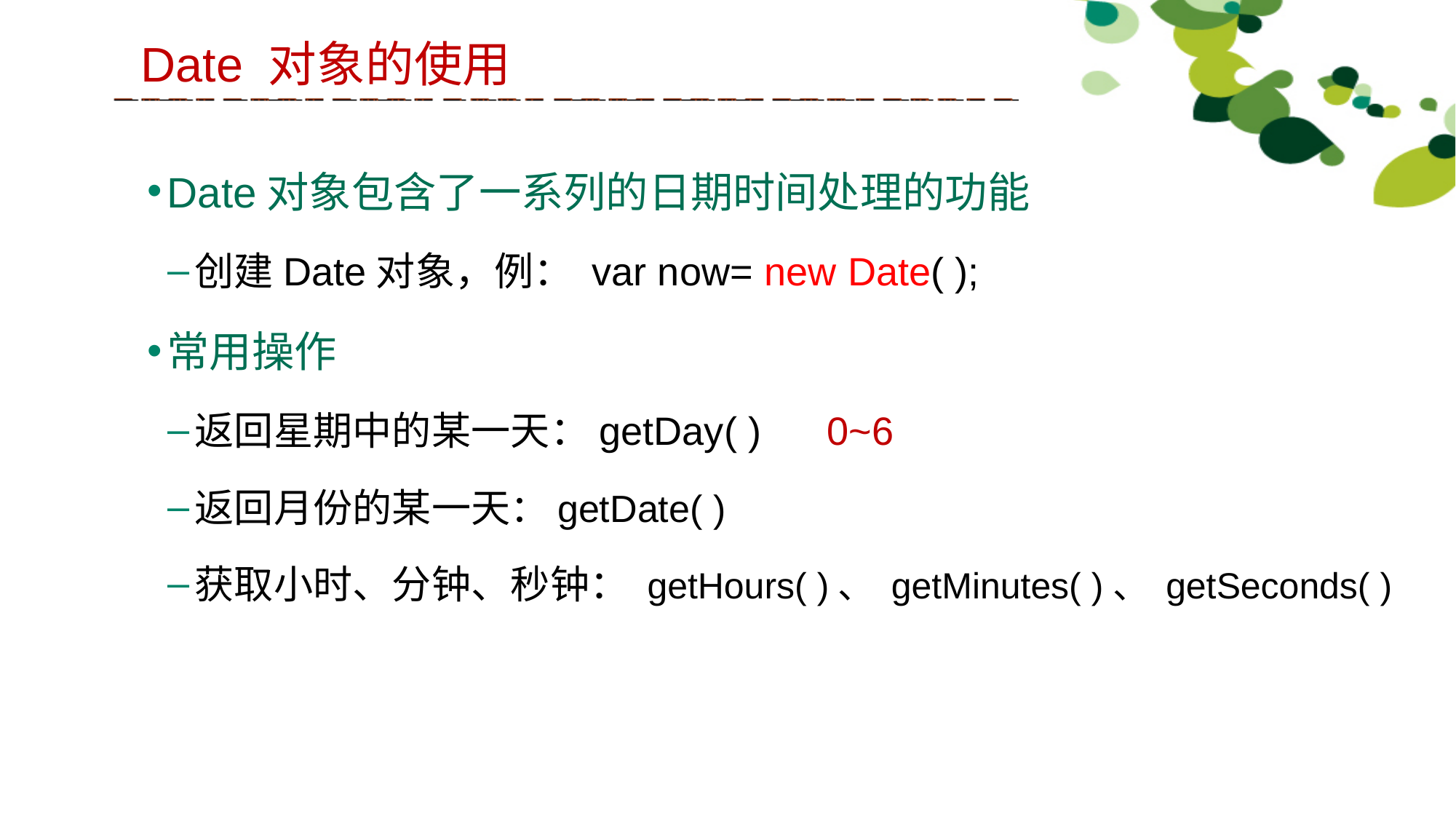

Date 对象的使用
Date对象包含了一系列的日期时间处理的功能
创建Date对象，例： var now= new Date( );
常用操作
返回星期中的某一天：getDay( )      0~6
返回月份的某一天：getDate( )
获取小时、分钟、秒钟： getHours( )、 getMinutes( )、 getSeconds( )